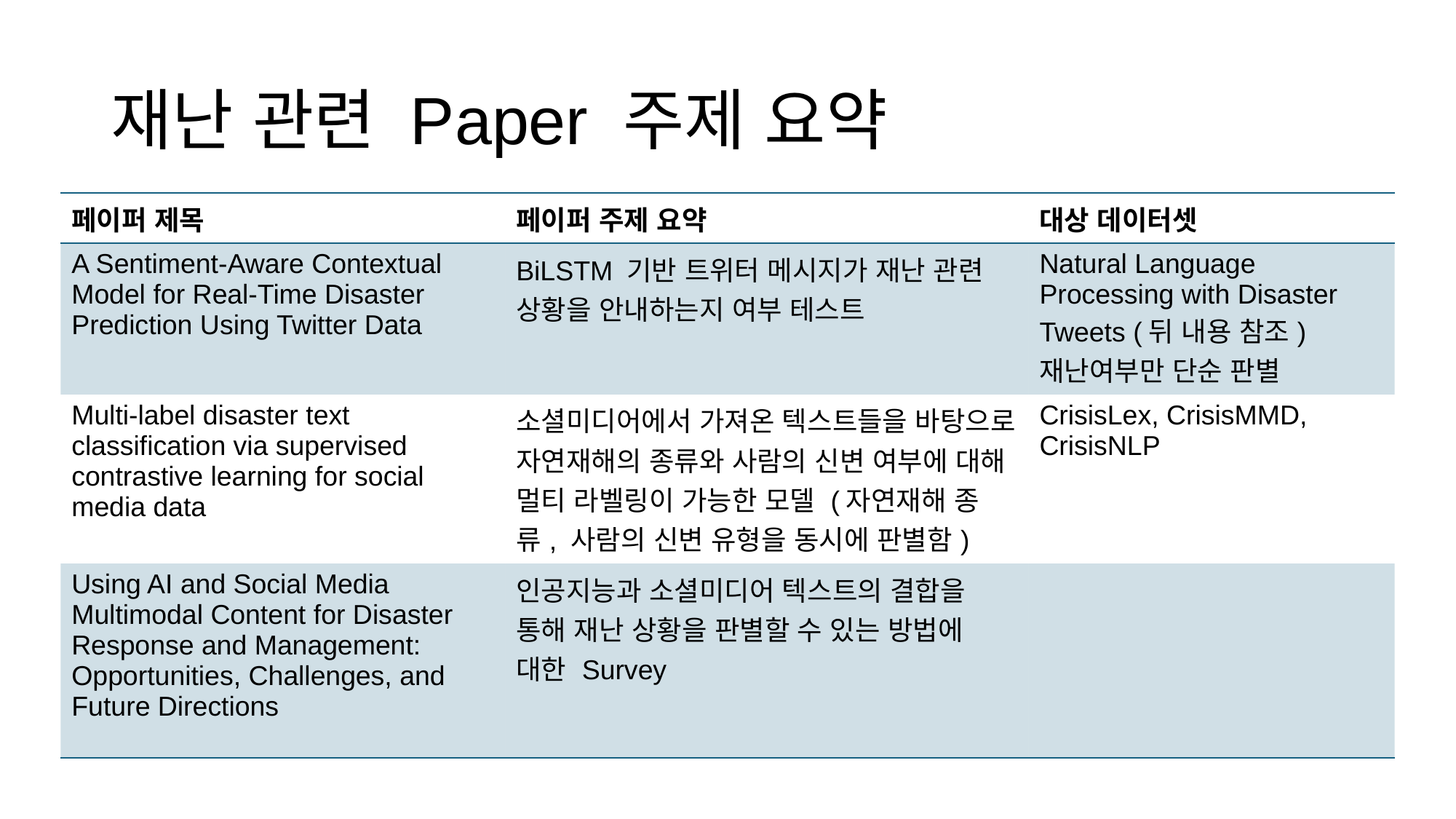

# 재난 관련 Paper 주제 요약
| 페이퍼 제목 | 페이퍼 주제 요약 | 대상 데이터셋 |
| --- | --- | --- |
| A Sentiment-Aware Contextual Model for Real-Time Disaster Prediction Using Twitter Data | BiLSTM 기반 트위터 메시지가 재난 관련 상황을 안내하는지 여부 테스트 | Natural Language Processing with Disaster Tweets (뒤 내용 참조) 재난여부만 단순 판별 |
| Multi-label disaster text classification via supervised contrastive learning for social media data | 소셜미디어에서 가져온 텍스트들을 바탕으로 자연재해의 종류와 사람의 신변 여부에 대해 멀티 라벨링이 가능한 모델 (자연재해 종류, 사람의 신변 유형을 동시에 판별함) | CrisisLex, CrisisMMD, CrisisNLP |
| Using AI and Social Media Multimodal Content for Disaster Response and Management: Opportunities, Challenges, and Future Directions | 인공지능과 소셜미디어 텍스트의 결합을 통해 재난 상황을 판별할 수 있는 방법에 대한 Survey |  |